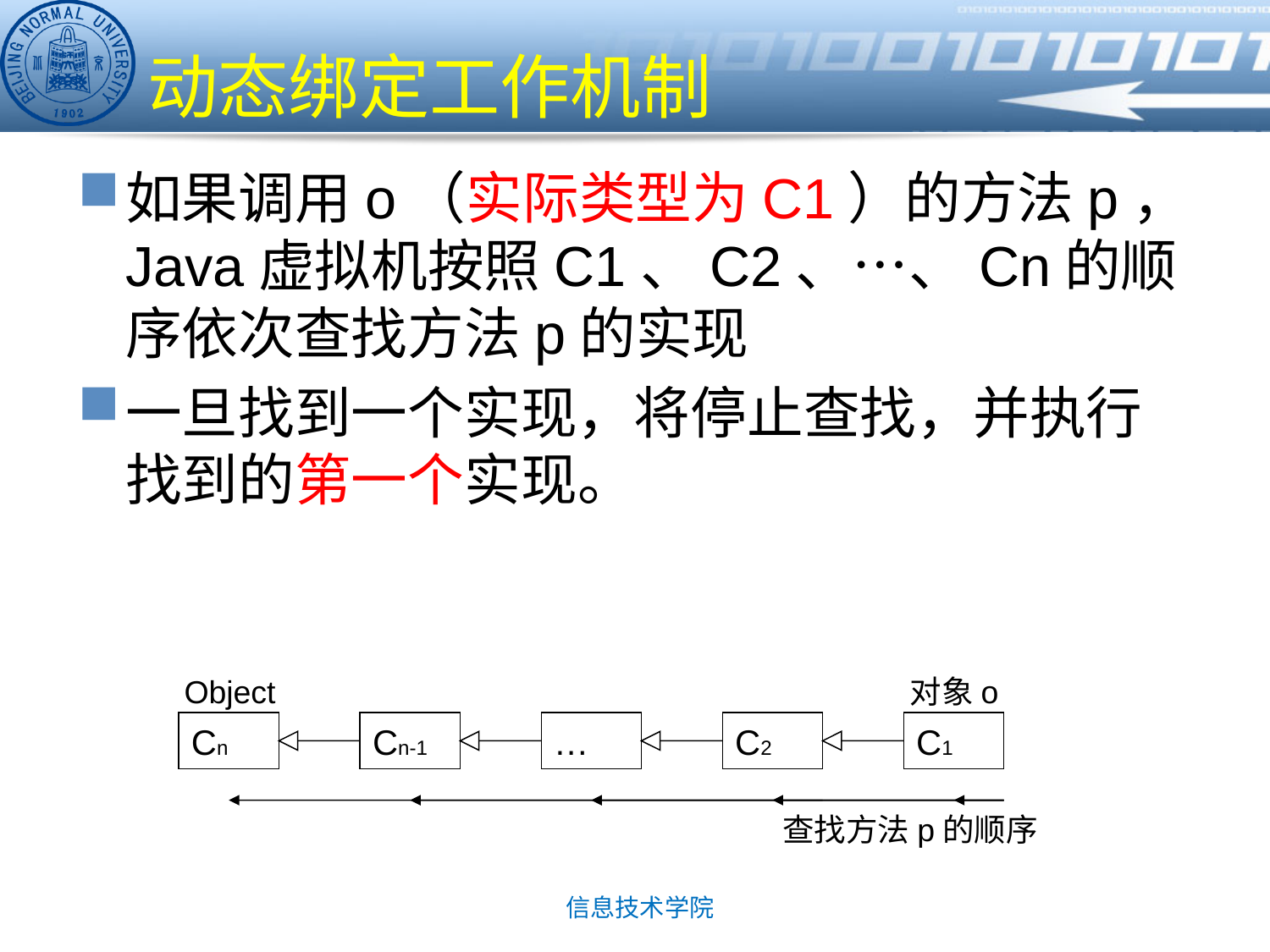

# 动态绑定工作机制
如果调用o（实际类型为C1）的方法p，Java虚拟机按照C1、C2、…、Cn的顺序依次查找方法p的实现
一旦找到一个实现，将停止查找，并执行找到的第一个实现。
Object
对象o
Cn
Cn-1
…
C2
C1

查找方法p的顺序
23